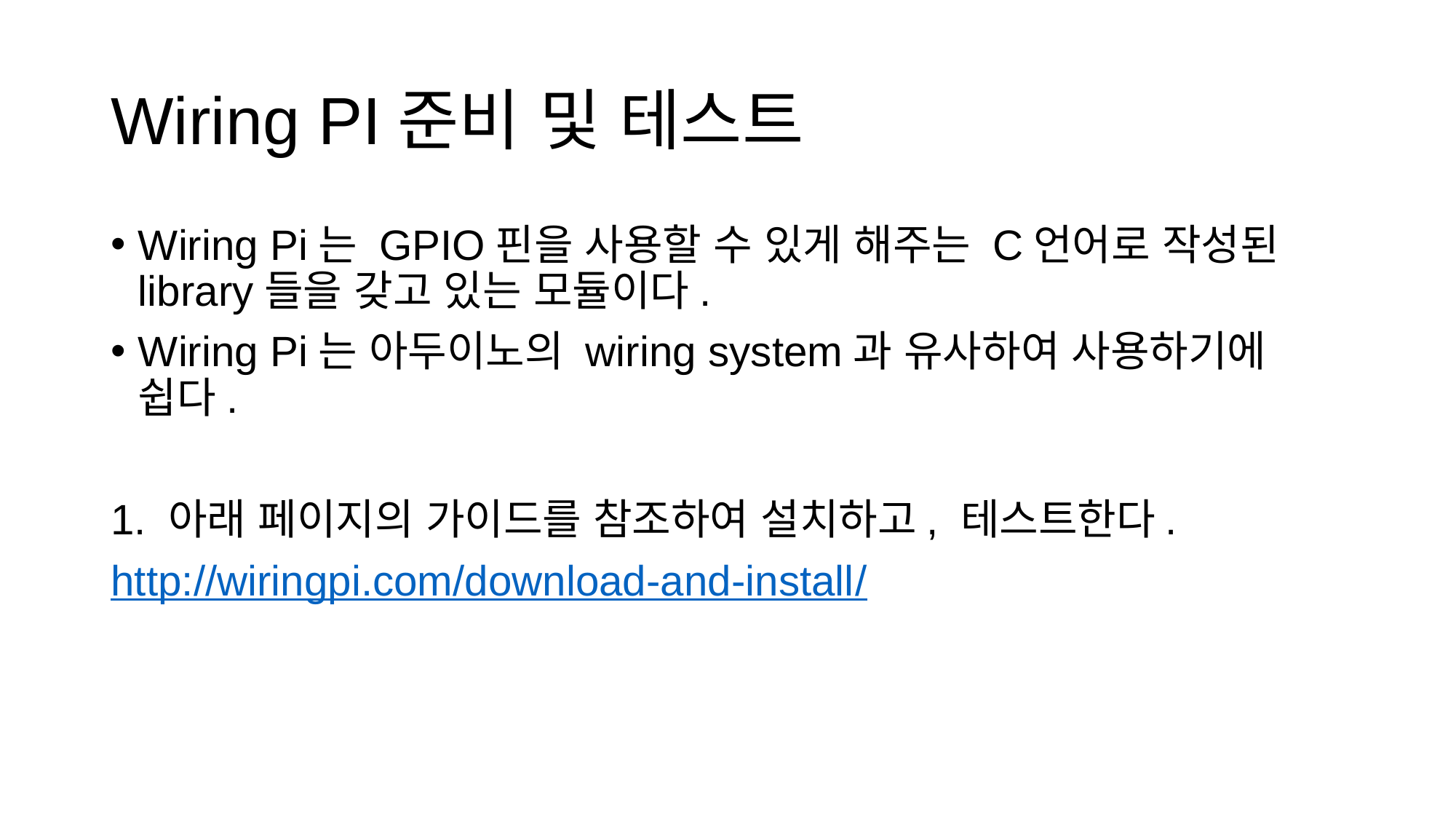

# Wiring PI준비 및 테스트
Wiring Pi는 GPIO핀을 사용할 수 있게 해주는 C언어로 작성된 library들을 갖고 있는 모듈이다.
Wiring Pi는 아두이노의 wiring system과 유사하여 사용하기에 쉽다.

1. 아래 페이지의 가이드를 참조하여 설치하고, 테스트한다.
http://wiringpi.com/download-and-install/